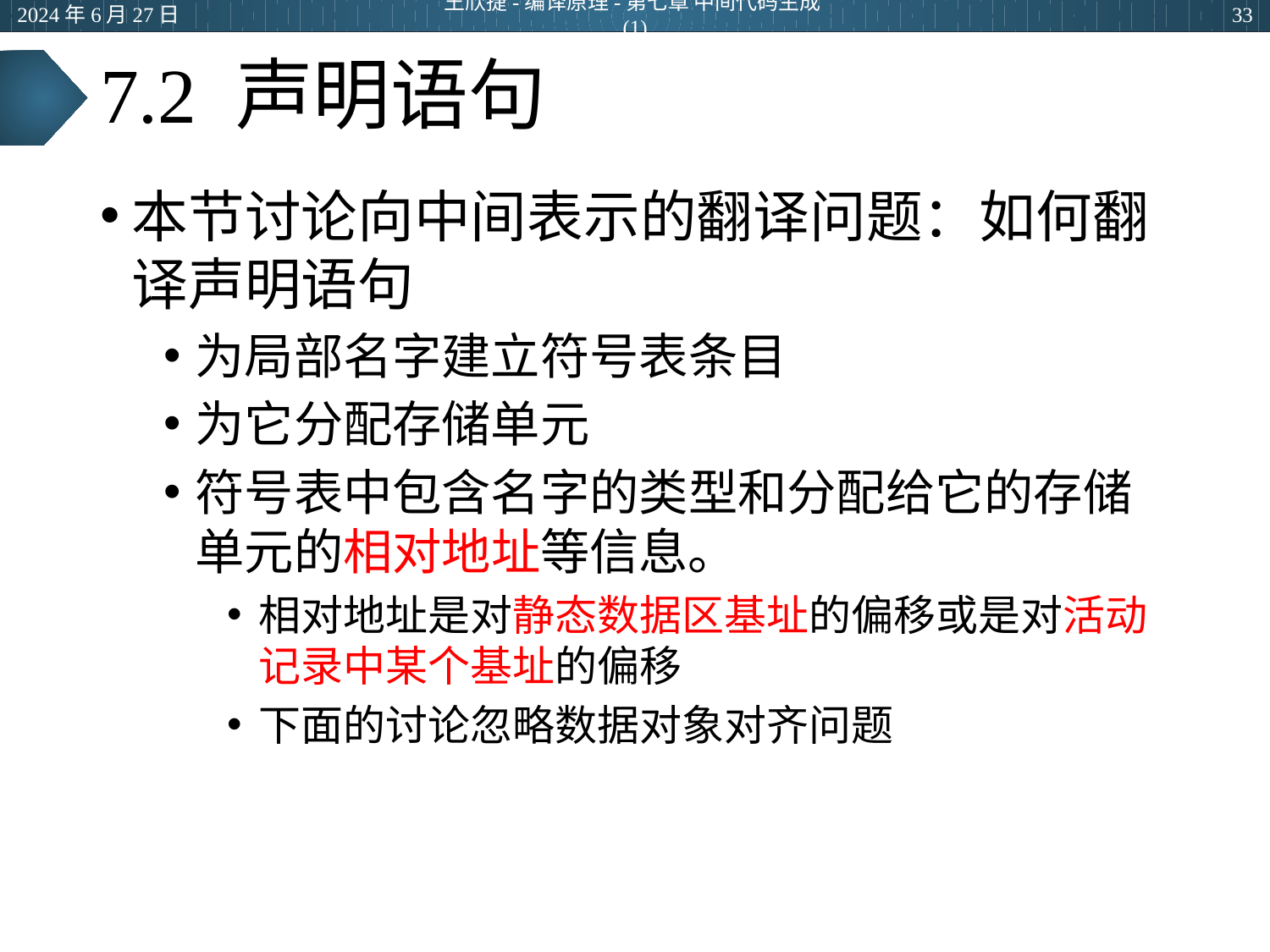

2024年6月27日
王欣捷-编译原理-第七章 中间代码生成(1)
33
# 7.2 声明语句
本节讨论向中间表示的翻译问题：如何翻译声明语句
为局部名字建立符号表条目
为它分配存储单元
符号表中包含名字的类型和分配给它的存储单元的相对地址等信息。
相对地址是对静态数据区基址的偏移或是对活动记录中某个基址的偏移
下面的讨论忽略数据对象对齐问题